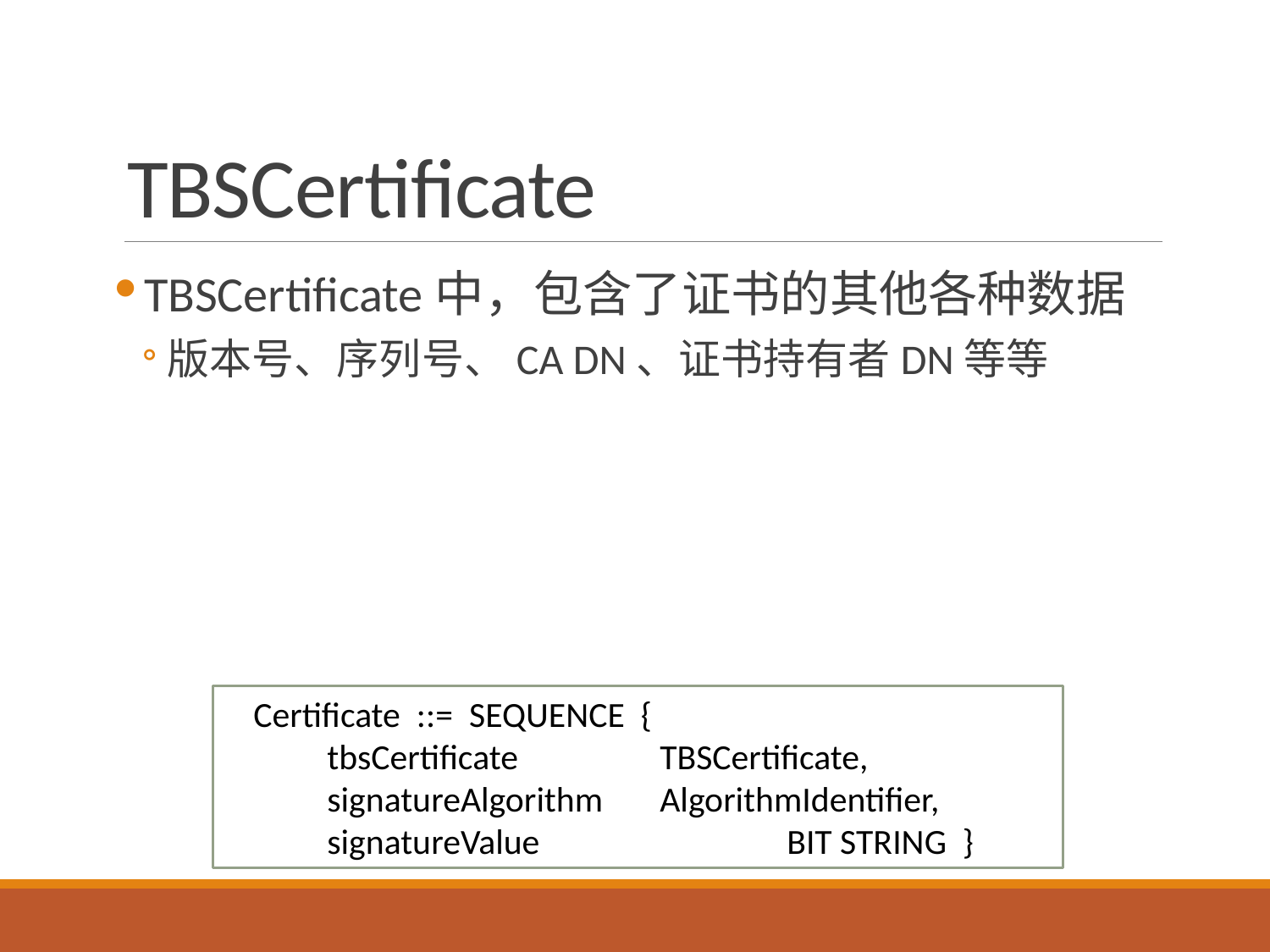

# TBSCertificate
TBSCertificate中，包含了证书的其他各种数据
版本号、序列号、CA DN、证书持有者DN等等
Certificate  ::=  SEQUENCE  {
      tbsCertificate		TBSCertificate,
      signatureAlgorithm  	AlgorithmIdentifier,
      signatureValue       		BIT STRING  }
18